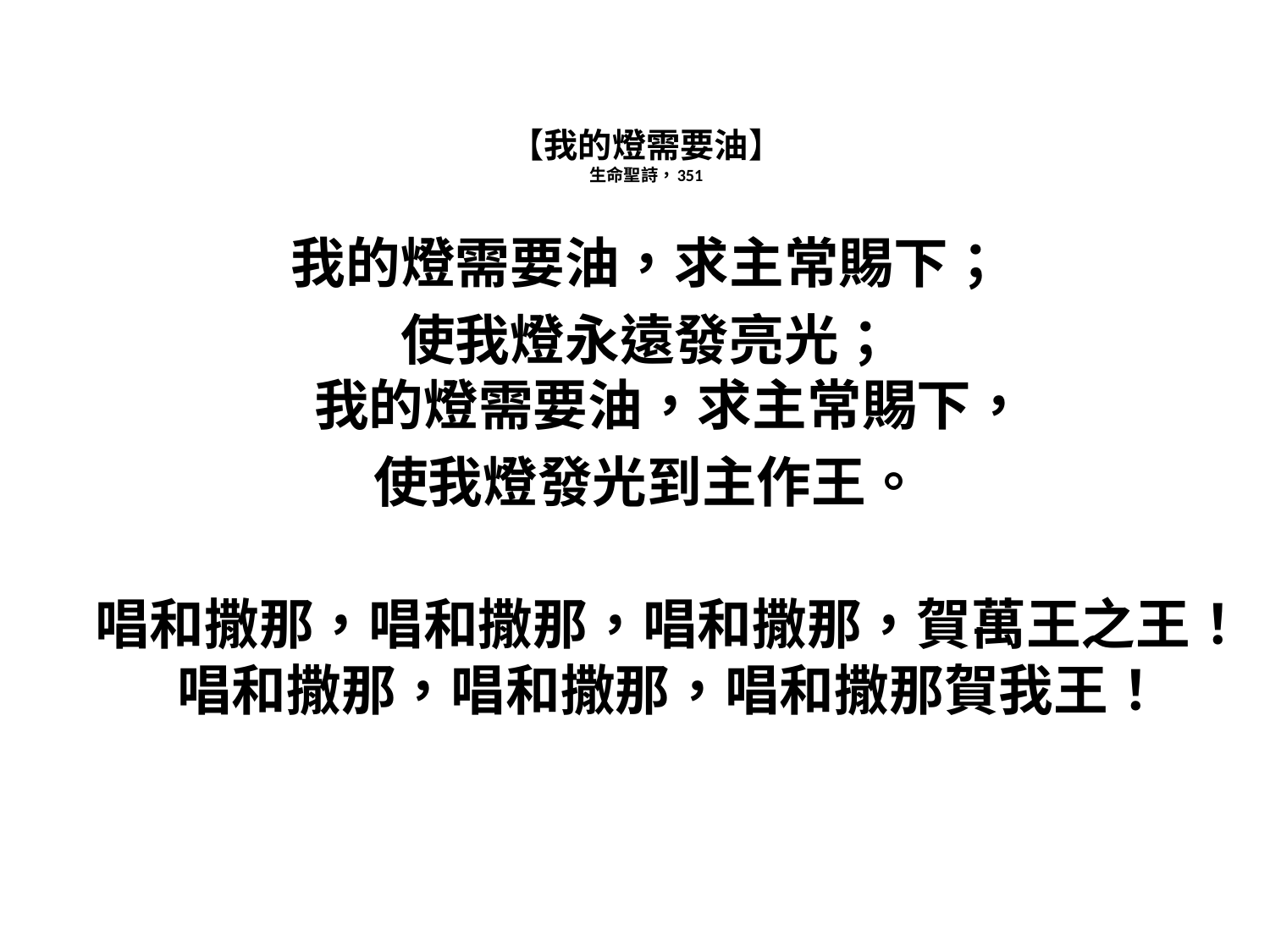

# 【我的燈需要油】 生命聖詩，351
我的燈需要油，求主常賜下；
使我燈永遠發亮光；
我的燈需要油，求主常賜下，
使我燈發光到主作王。
唱和撒那，唱和撒那，唱和撒那，賀萬王之王！
唱和撒那，唱和撒那，唱和撒那賀我王！